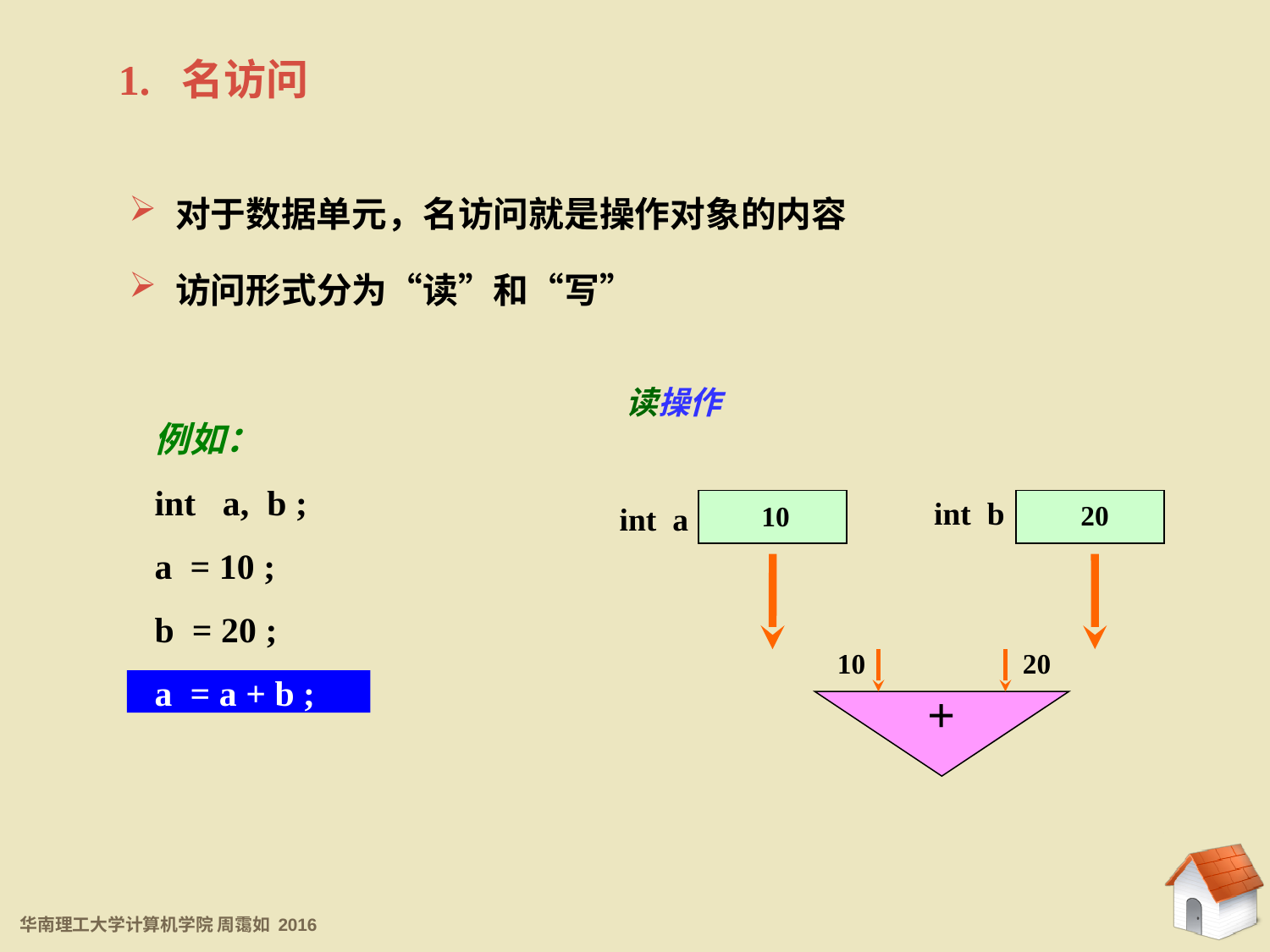

1.  名访问
 对于数据单元，名访问就是操作对象的内容
 访问形式分为“读”和“写”
读操作
例如：
int   a,  b ;
a  = 10 ;
b  = 20 ;
a  = a + b ;
int  b

int  a
20
10

10

20

+